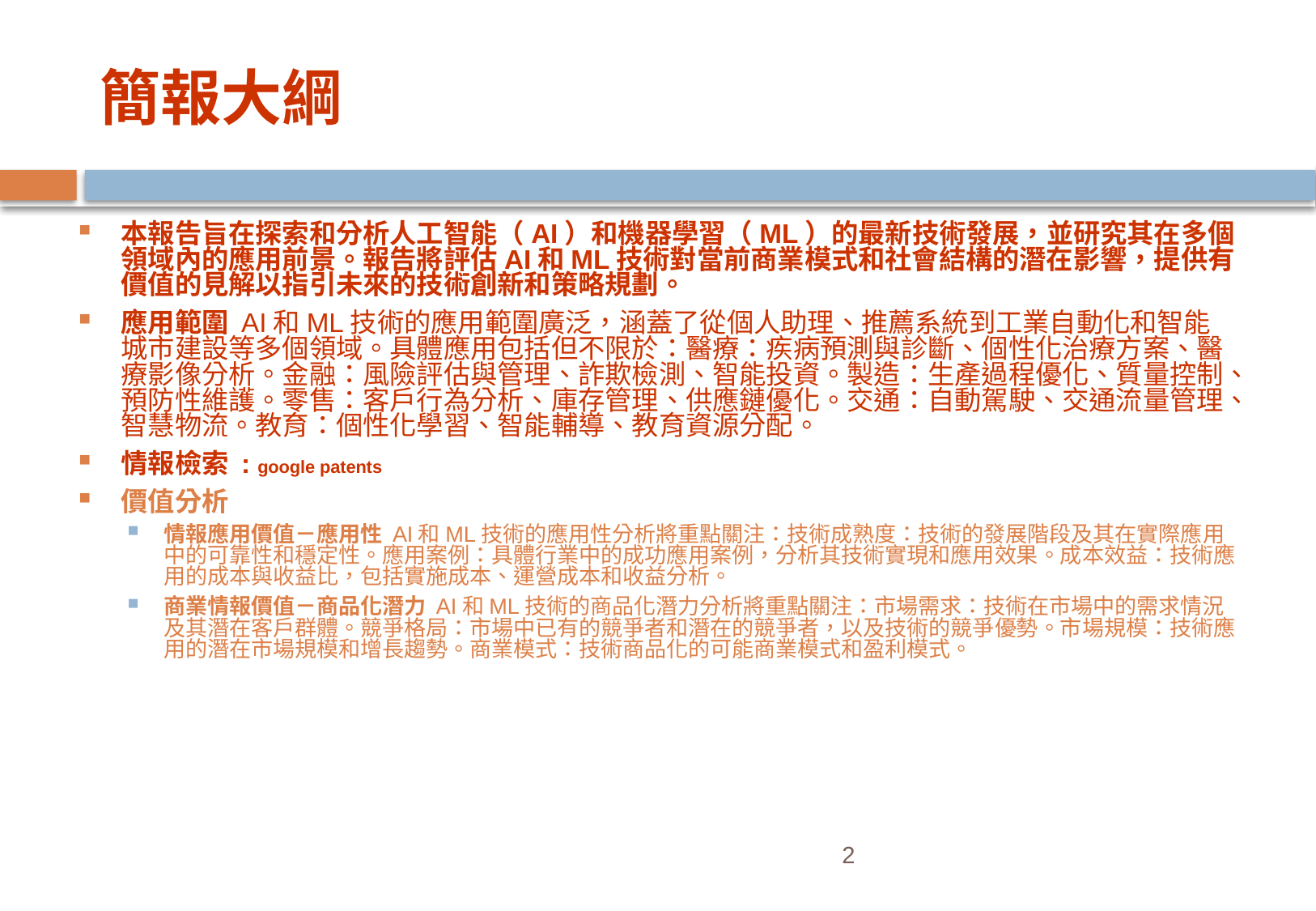

# 簡報大綱
本報告旨在探索和分析人工智能（AI）和機器學習（ML）的最新技術發展，並研究其在多個領域內的應用前景。報告將評估AI和ML技術對當前商業模式和社會結構的潛在影響，提供有價值的見解以指引未來的技術創新和策略規劃。
應用範圍 AI和ML技術的應用範圍廣泛，涵蓋了從個人助理、推薦系統到工業自動化和智能城市建設等多個領域。具體應用包括但不限於：醫療：疾病預測與診斷、個性化治療方案、醫療影像分析。金融：風險評估與管理、詐欺檢測、智能投資。製造：生產過程優化、質量控制、預防性維護。零售：客戶行為分析、庫存管理、供應鏈優化。交通：自動駕駛、交通流量管理、智慧物流。教育：個性化學習、智能輔導、教育資源分配。
情報檢索 : google patents
價值分析
情報應用價值－應用性 AI和ML技術的應用性分析將重點關注：技術成熟度：技術的發展階段及其在實際應用中的可靠性和穩定性。應用案例：具體行業中的成功應用案例，分析其技術實現和應用效果。成本效益：技術應用的成本與收益比，包括實施成本、運營成本和收益分析。
商業情報價值－商品化潛力 AI和ML技術的商品化潛力分析將重點關注：市場需求：技術在市場中的需求情況及其潛在客戶群體。競爭格局：市場中已有的競爭者和潛在的競爭者，以及技術的競爭優勢。市場規模：技術應用的潛在市場規模和增長趨勢。商業模式：技術商品化的可能商業模式和盈利模式。

2